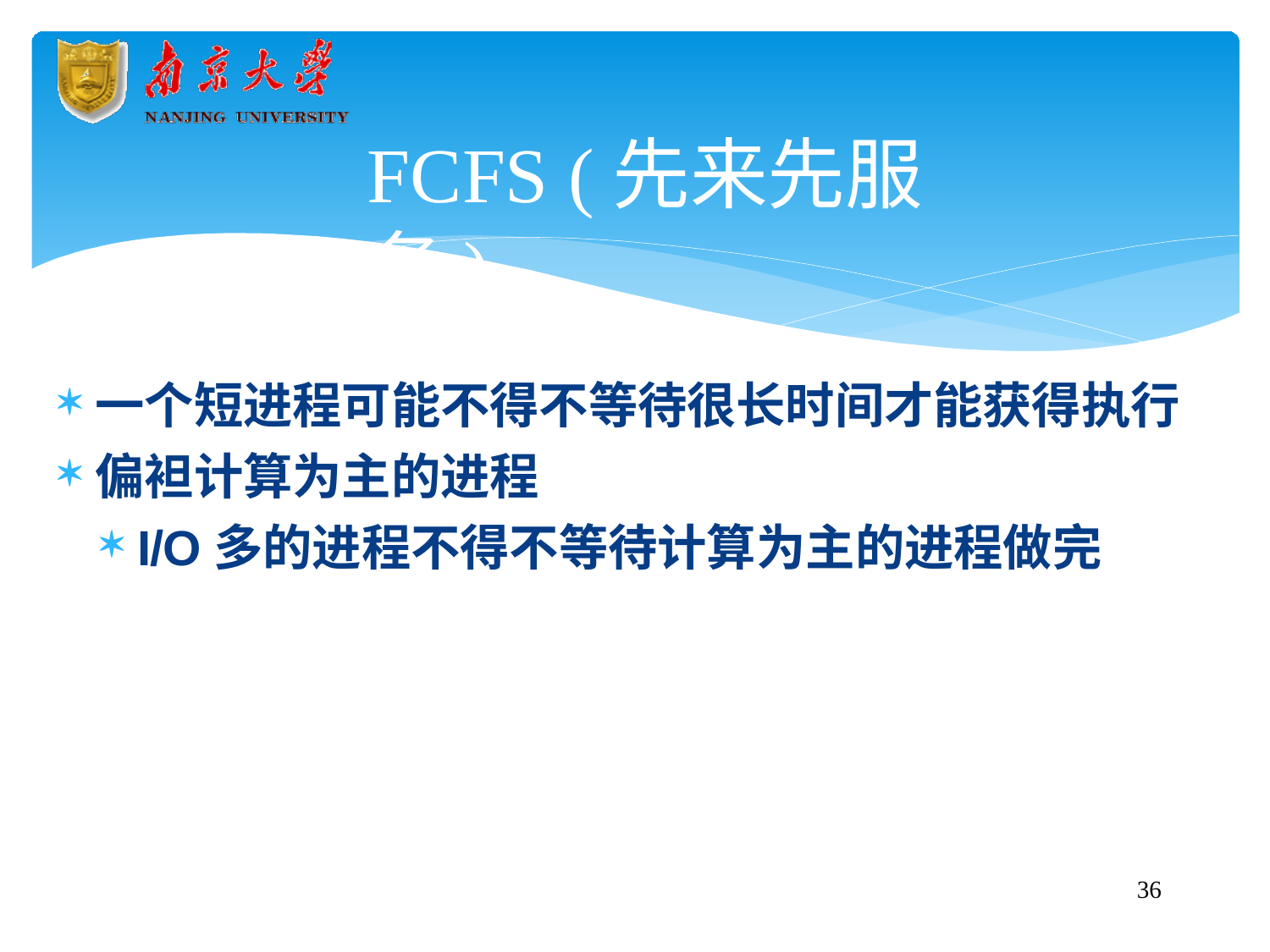

# FCFS (先来先服务)
一个短进程可能不得不等待很长时间才能获得执行
偏袒计算为主的进程
I/O多的进程不得不等待计算为主的进程做完
36